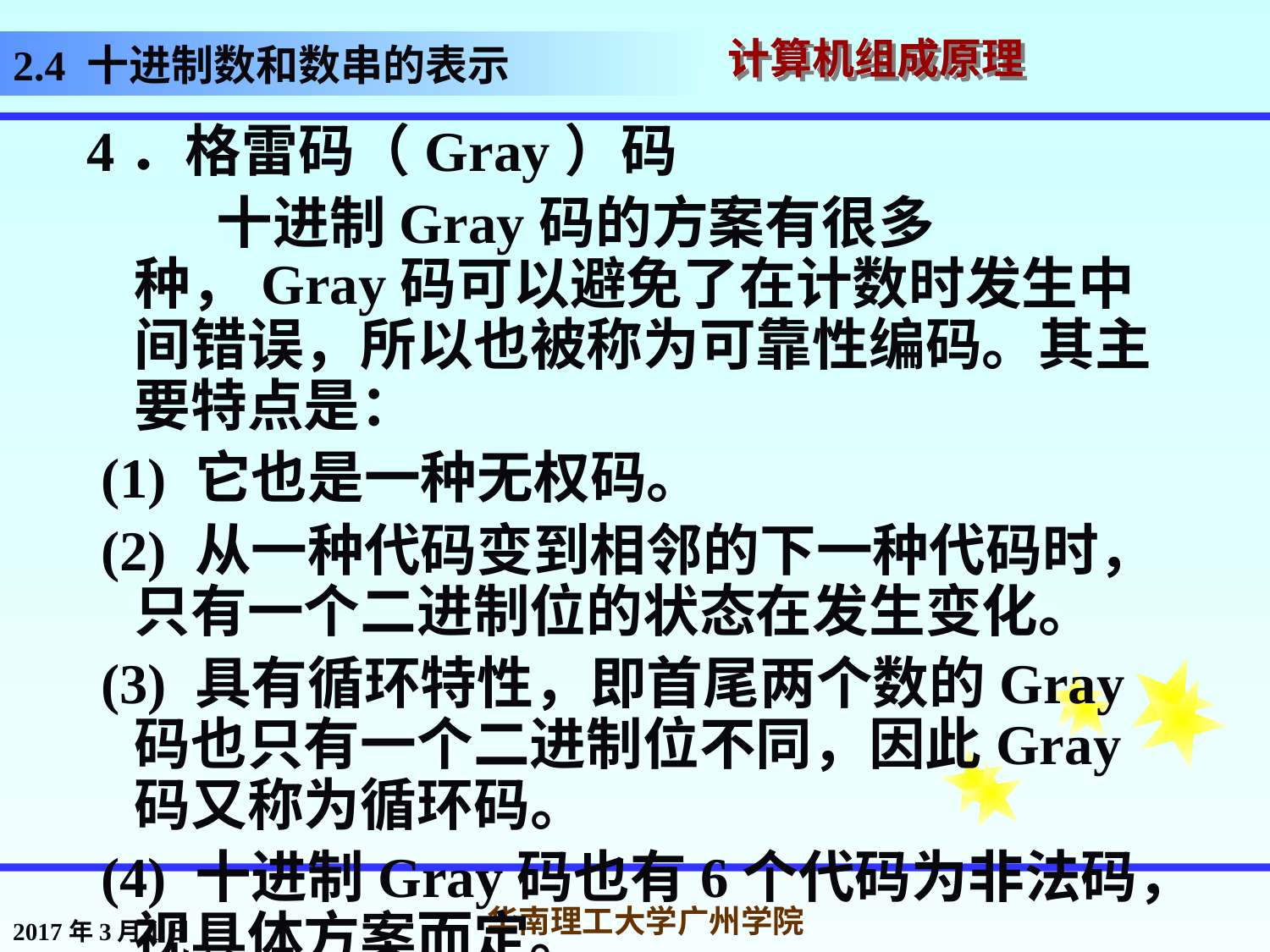

2.4 十进制数和数串的表示
4．格雷码（Gray）码
         十进制Gray码的方案有很多种，Gray码可以避免了在计数时发生中间错误，所以也被称为可靠性编码。其主要特点是：
 (1) 它也是一种无权码。
 (2) 从一种代码变到相邻的下一种代码时，只有一个二进制位的状态在发生变化。
 (3) 具有循环特性，即首尾两个数的Gray码也只有一个二进制位不同，因此Gray码又称为循环码。
 (4) 十进制Gray码也有6个代码为非法码，视具体方案而定。
2017年3月1日
华南理工大学广州学院